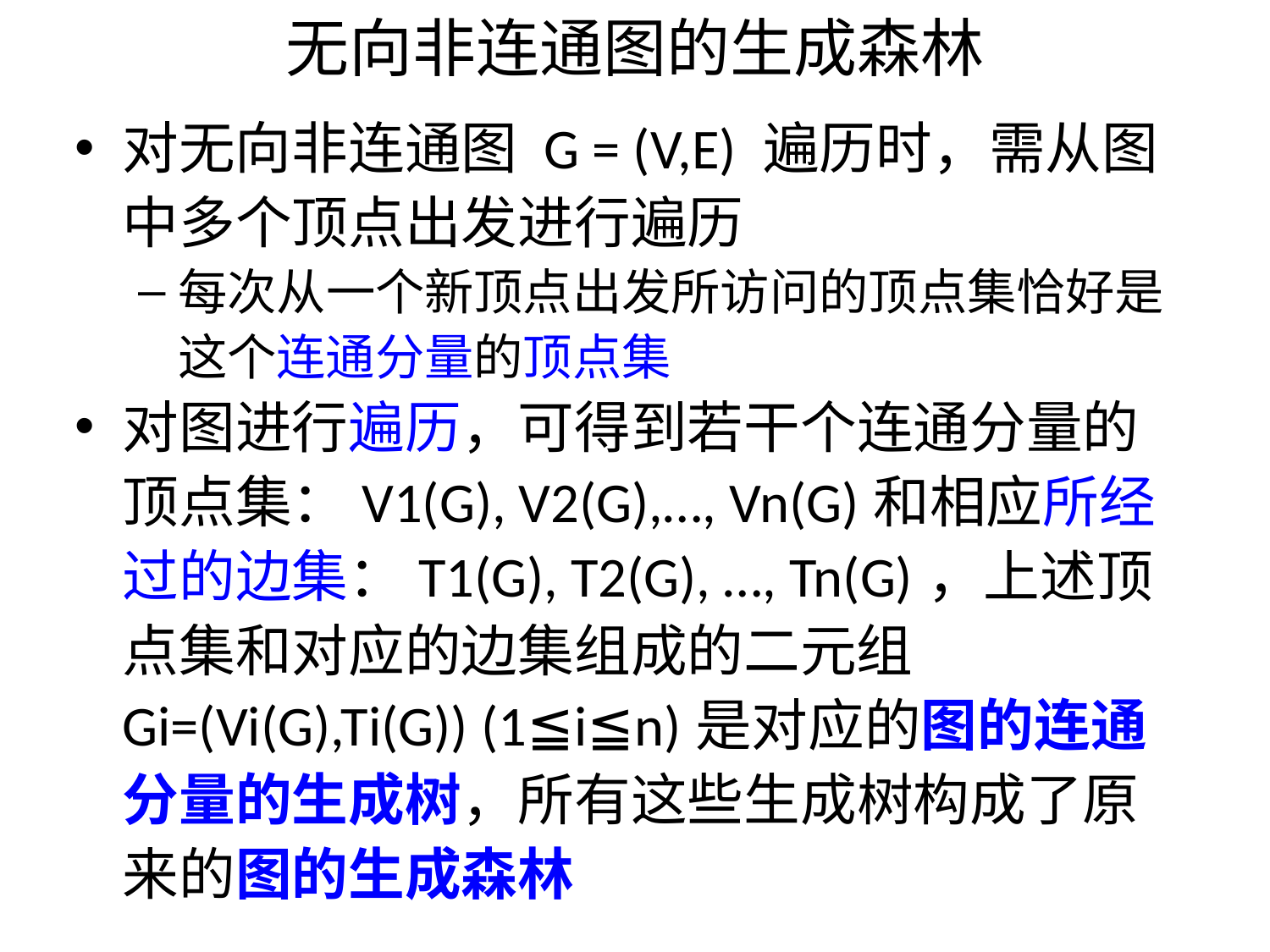

# 无向非连通图的生成森林
对无向非连通图 G = (V,E) 遍历时，需从图中多个顶点出发进行遍历
每次从一个新顶点出发所访问的顶点集恰好是这个连通分量的顶点集
对图进行遍历，可得到若干个连通分量的顶点集：V1(G), V2(G),…, Vn(G)和相应所经过的边集：T1(G), T2(G), …, Tn(G)，上述顶点集和对应的边集组成的二元组Gi=(Vi(G),Ti(G)) (1≦i≦n)是对应的图的连通分量的生成树，所有这些生成树构成了原来的图的生成森林